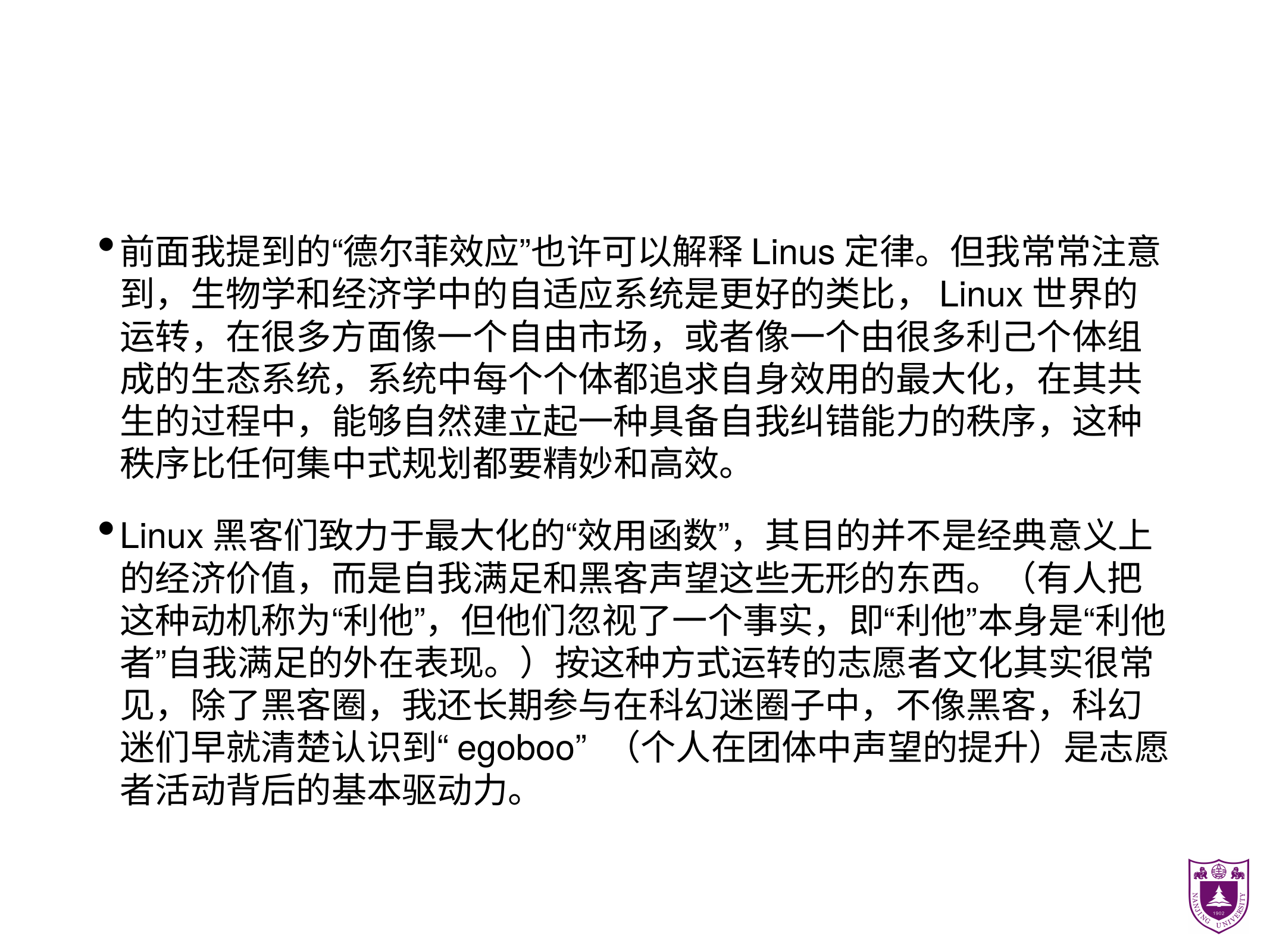

#
前面我提到的“德尔菲效应”也许可以解释Linus定律。但我常常注意到，生物学和经济学中的自适应系统是更好的类比，Linux世界的运转，在很多方面像一个自由市场，或者像一个由很多利己个体组成的生态系统，系统中每个个体都追求自身效用的最大化，在其共生的过程中，能够自然建立起一种具备自我纠错能力的秩序，这种秩序比任何集中式规划都要精妙和高效。
Linux黑客们致力于最大化的“效用函数”，其目的并不是经典意义上的经济价值，而是自我满足和黑客声望这些无形的东西。（有人把这种动机称为“利他”，但他们忽视了一个事实，即“利他”本身是“利他者”自我满足的外在表现。）按这种方式运转的志愿者文化其实很常见，除了黑客圈，我还长期参与在科幻迷圈子中，不像黑客，科幻迷们早就清楚认识到“egoboo” （个人在团体中声望的提升）是志愿者活动背后的基本驱动力。